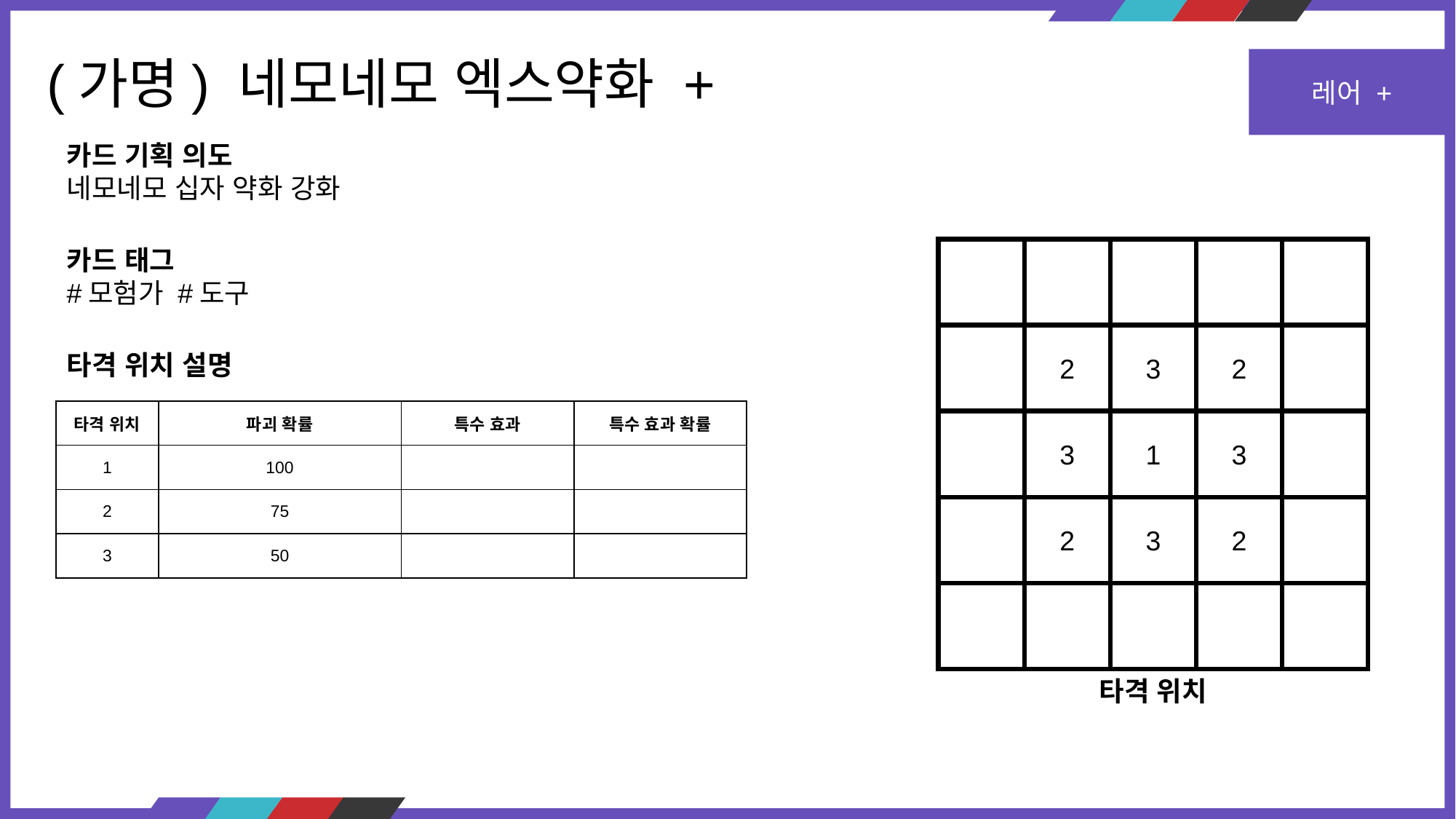

(가명) 네모네모 엑스약화 +
레어 +
카드 기획 의도
네모네모 십자 약화 강화
카드 태그
#모험가 #도구

2
3
2

타격 위치 설명
| 타격 위치 | 파괴 확률 | 특수 효과 | 특수 효과 확률 |
| --- | --- | --- | --- |
| 1 | 100 |  |  |
| 2 | 75 |  |  |
| 3 | 50 |  |  |

3
1
3

2
3
2

타격 위치